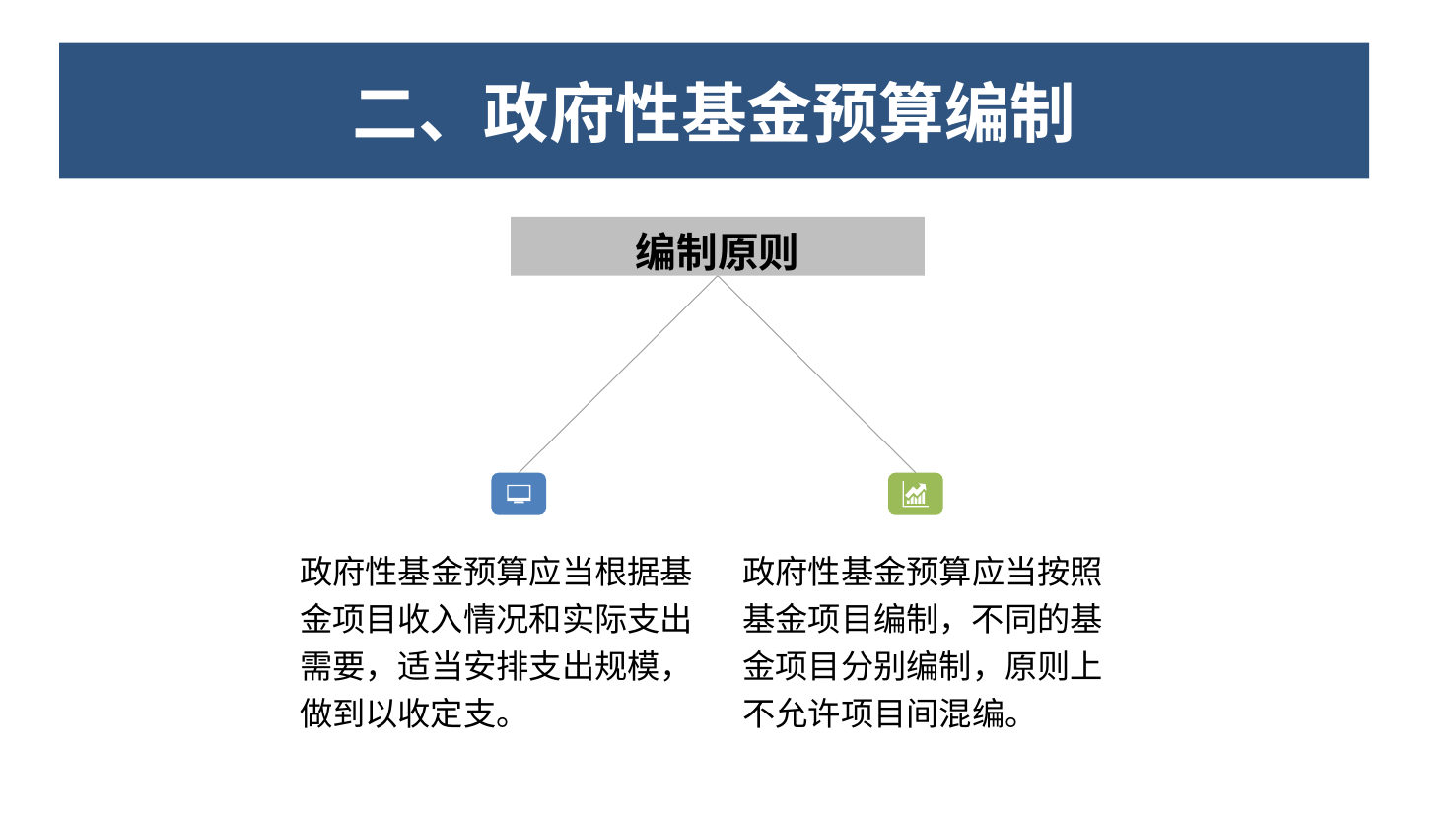

二、政府性基金预算的编制
二、政府性基金预算编制
编制原则

政府性基金预算应当根据基金项目收入情况和实际支出需要，适当安排支出规模，做到以收定支。
政府性基金预算应当按照基金项目编制，不同的基金项目分别编制，原则上不允许项目间混编。